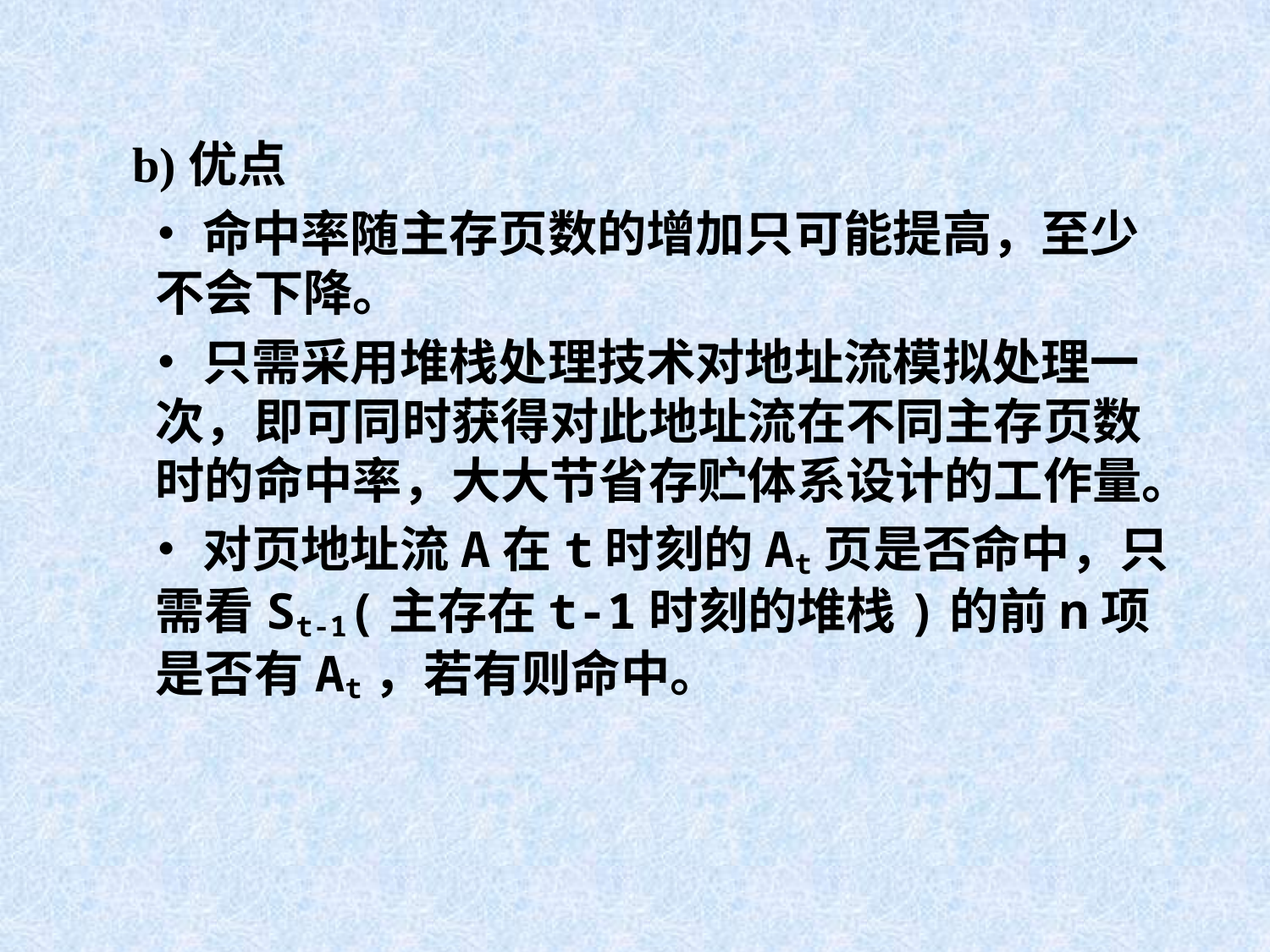

b)优点
   •命中率随主存页数的增加只可能提高，至少不会下降。
   •只需采用堆栈处理技术对地址流模拟处理一次，即可同时获得对此地址流在不同主存页数时的命中率，大大节省存贮体系设计的工作量。
   •对页地址流A在t时刻的At页是否命中，只需看St-1(主存在t-1时刻的堆栈)的前n项是否有At，若有则命中。